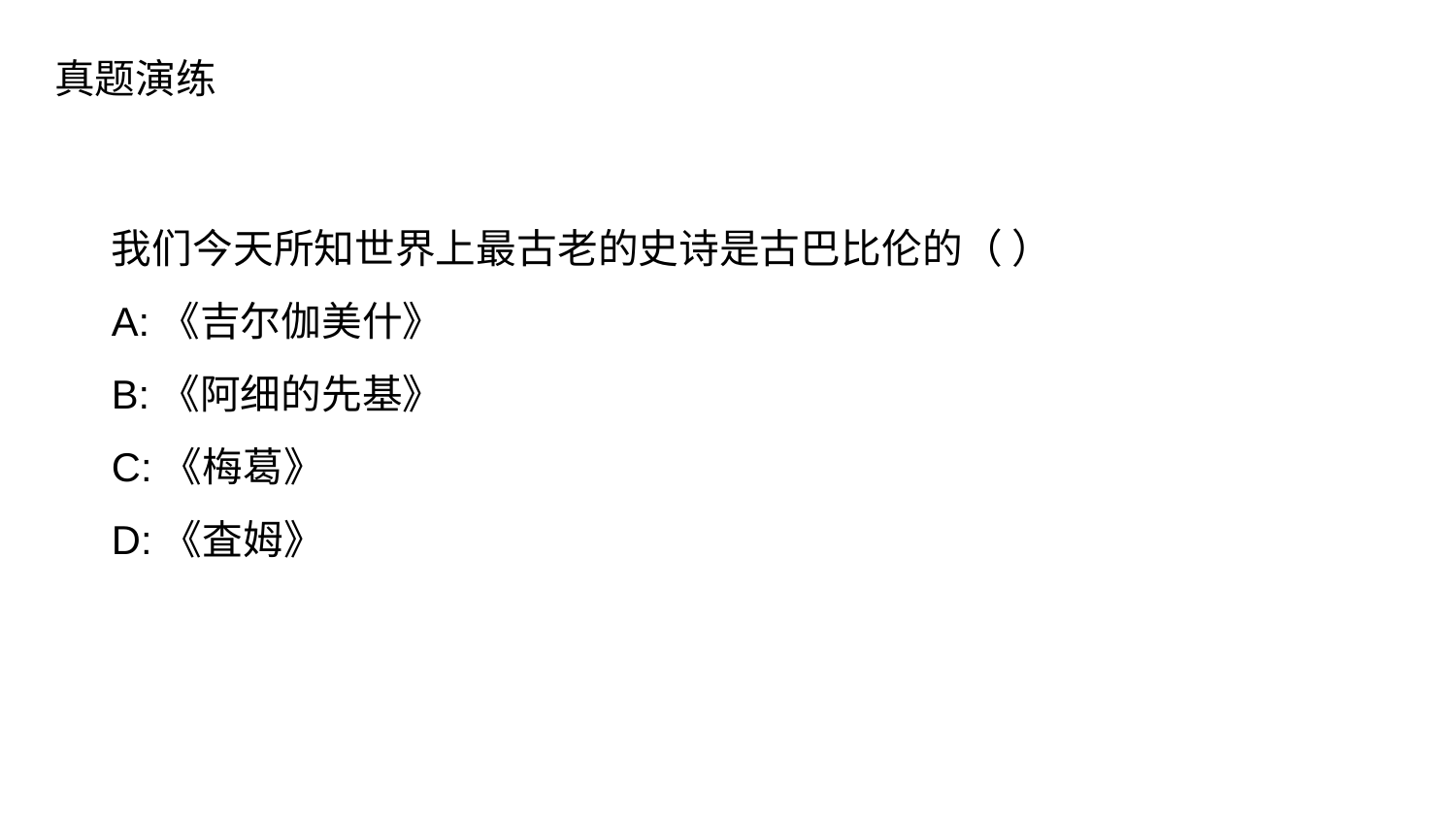

真题演练
我们今天所知世界上最古老的史诗是古巴比伦的（ ）
A:《吉尔伽美什》
B:《阿细的先基》
C:《梅葛》
D:《査姆》